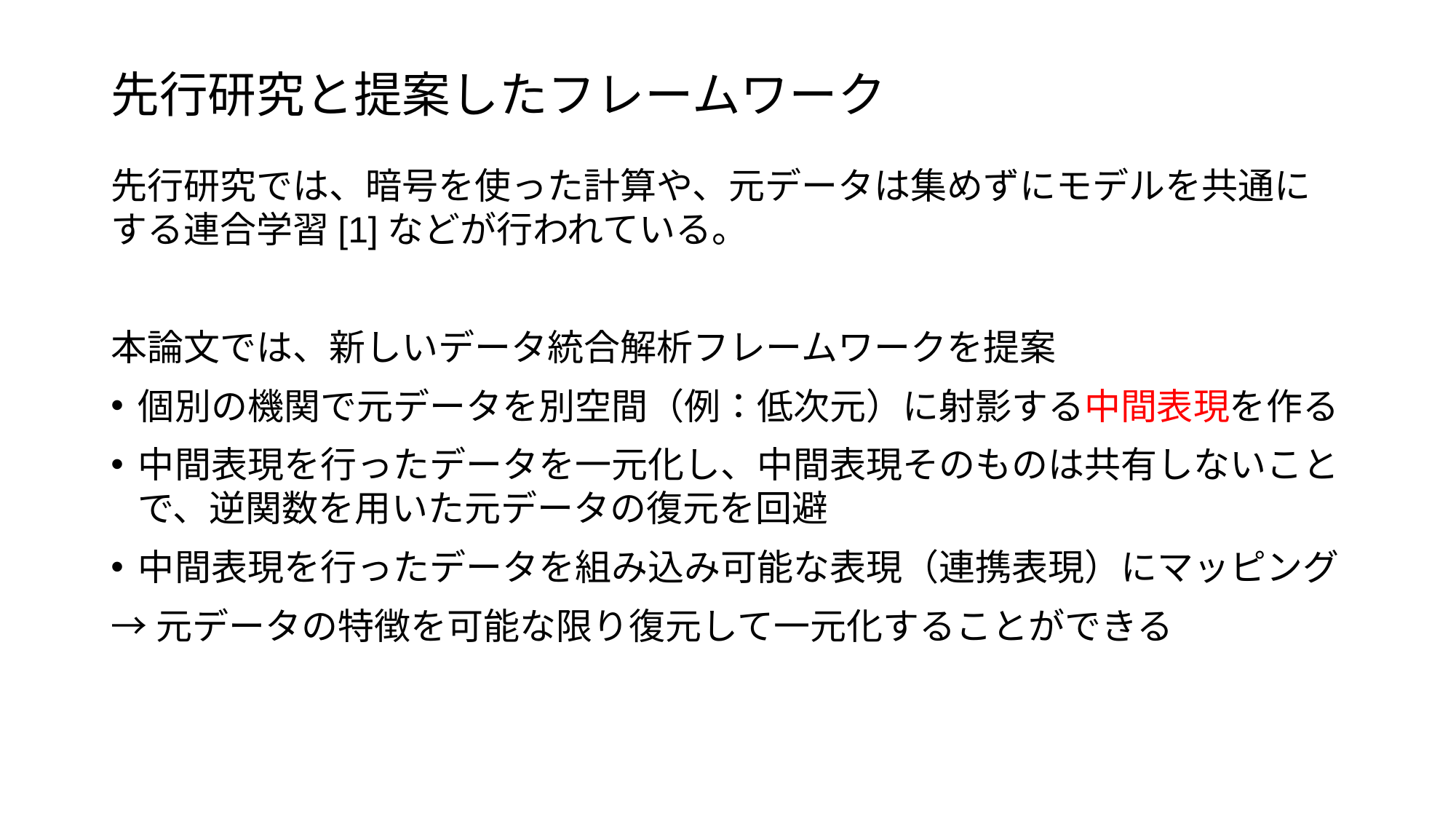

# 先行研究と提案したフレームワーク
先行研究では、暗号を使った計算や、元データは集めずにモデルを共通にする連合学習[1]などが行われている。

本論文では、新しいデータ統合解析フレームワークを提案
個別の機関で元データを別空間（例：低次元）に射影する中間表現を作る
中間表現を行ったデータを一元化し、中間表現そのものは共有しないことで、逆関数を用いた元データの復元を回避
中間表現を行ったデータを組み込み可能な表現（連携表現）にマッピング
→元データの特徴を可能な限り復元して一元化することができる